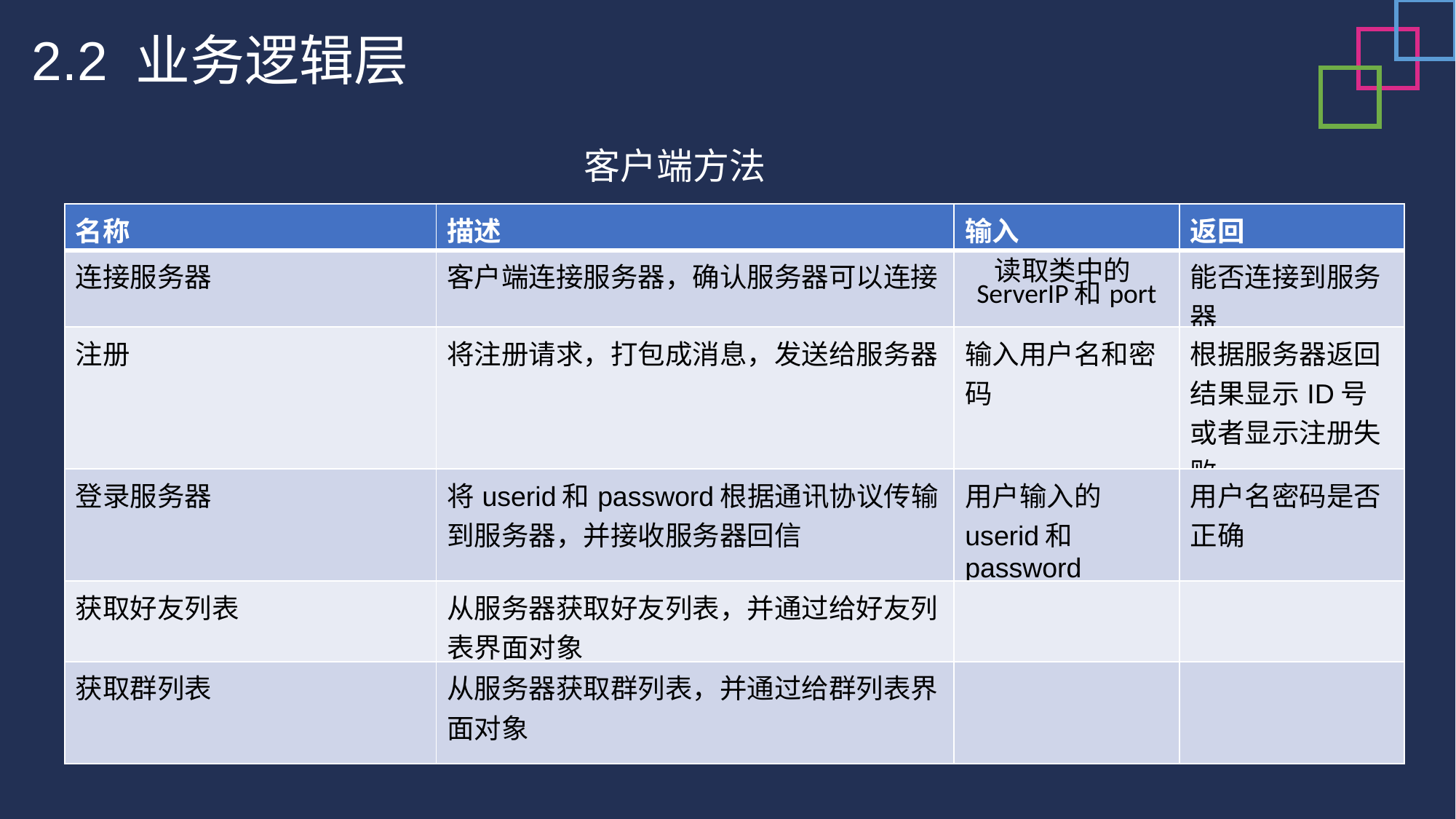

2.2 业务逻辑层
客户端方法
| 名称 | 描述 | 输入 | 返回 |
| --- | --- | --- | --- |
| 连接服务器 | 客户端连接服务器，确认服务器可以连接 | 读取类中的ServerIP和port | 能否连接到服务器 |
| 注册 | 将注册请求，打包成消息，发送给服务器 | 输入用户名和密码 | 根据服务器返回结果显示ID号或者显示注册失败 |
| 登录服务器 | 将userid和password根据通讯协议传输到服务器，并接收服务器回信 | 用户输入的userid和password | 用户名密码是否正确 |
| 获取好友列表 | 从服务器获取好友列表，并通过给好友列表界面对象 |  |  |
| 获取群列表 | 从服务器获取群列表，并通过给群列表界面对象 |  |  |